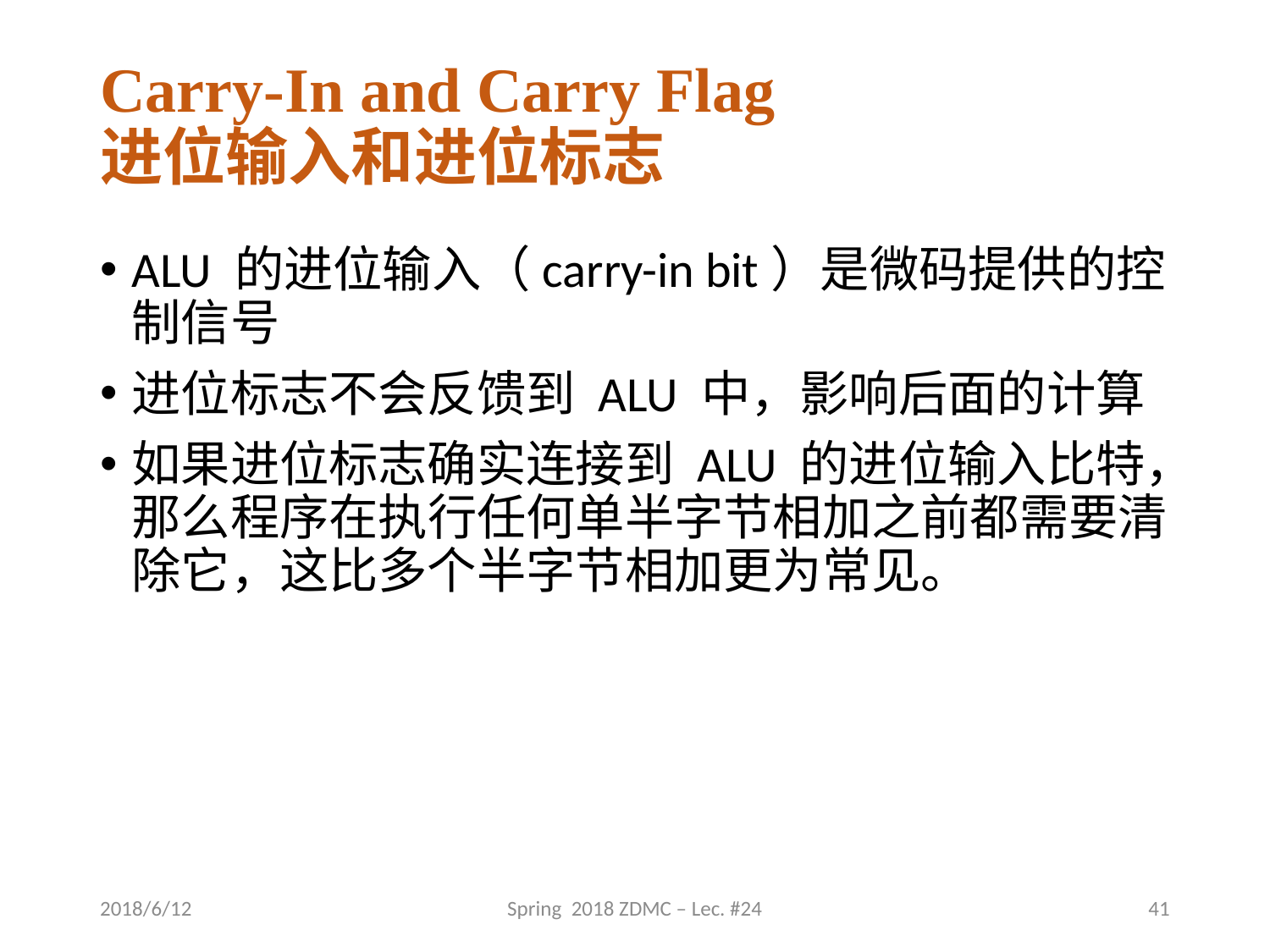

# Carry-In and Carry Flag 进位输入和进位标志
ALU 的进位输入（carry-in bit）是微码提供的控制信号
进位标志不会反馈到 ALU 中，影响后面的计算
如果进位标志确实连接到 ALU 的进位输入比特，那么程序在执行任何单半字节相加之前都需要清除它，这比多个半字节相加更为常见。
2018/6/12
Spring  2018 ZDMC – Lec. #24
41